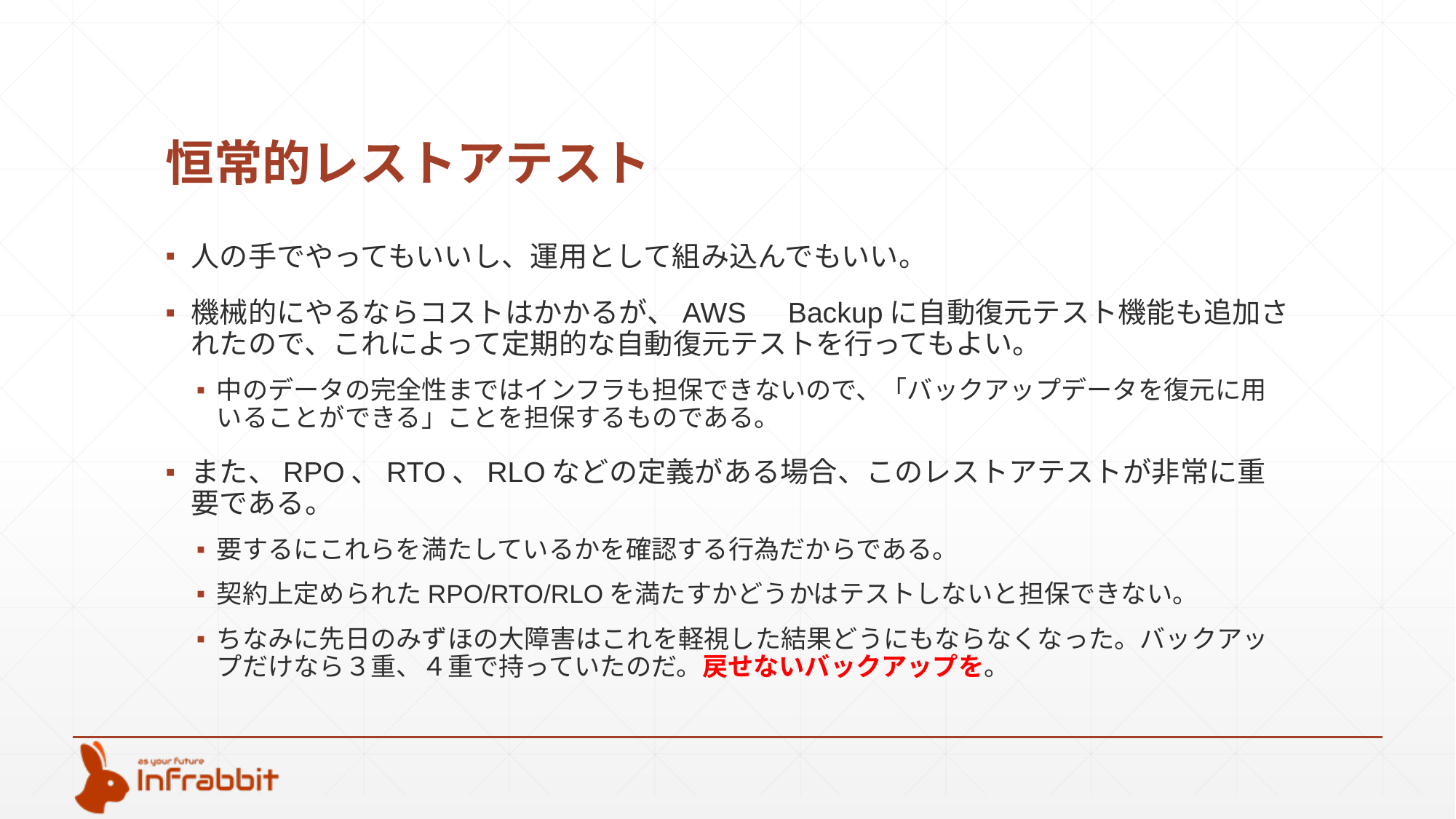

# 恒常的レストアテスト
人の手でやってもいいし、運用として組み込んでもいい。
機械的にやるならコストはかかるが、AWS　Backupに自動復元テスト機能も追加されたので、これによって定期的な自動復元テストを行ってもよい。
中のデータの完全性まではインフラも担保できないので、「バックアップデータを復元に用いることができる」ことを担保するものである。
また、RPO、RTO、RLOなどの定義がある場合、このレストアテストが非常に重要である。
要するにこれらを満たしているかを確認する行為だからである。
契約上定められたRPO/RTO/RLOを満たすかどうかはテストしないと担保できない。
ちなみに先日のみずほの大障害はこれを軽視した結果どうにもならなくなった。バックアップだけなら３重、４重で持っていたのだ。戻せないバックアップを。